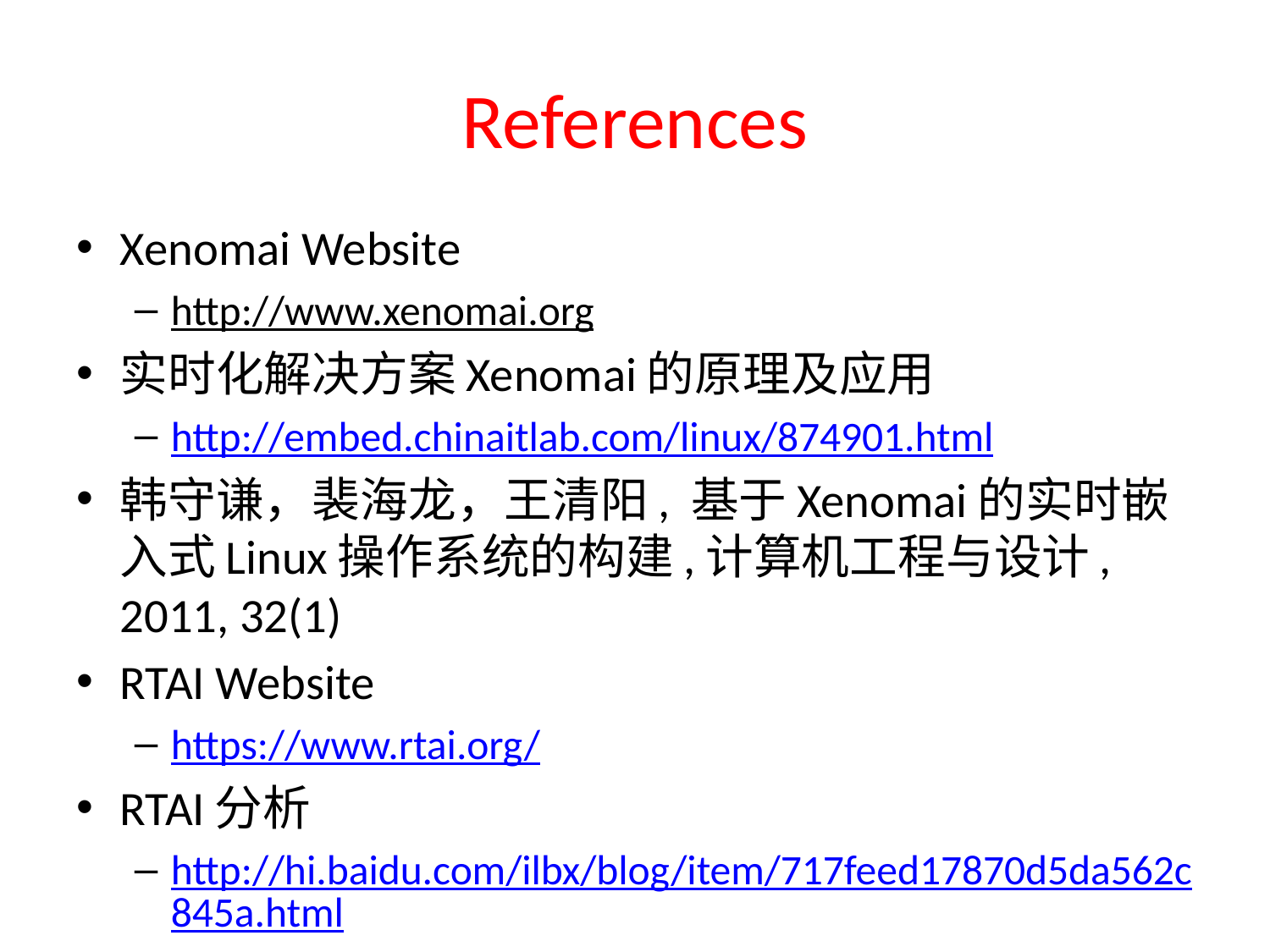

# References
Xenomai Website
http://www.xenomai.org
实时化解决方案Xenomai的原理及应用
http://embed.chinaitlab.com/linux/874901.html
韩守谦，裴海龙，王清阳, 基于Xenomai的实时嵌入式Linux操作系统的构建,计算机工程与设计, 2011, 32(1)
RTAI Website
https://www.rtai.org/
RTAI分析
http://hi.baidu.com/ilbx/blog/item/717feed17870d5da562c845a.html